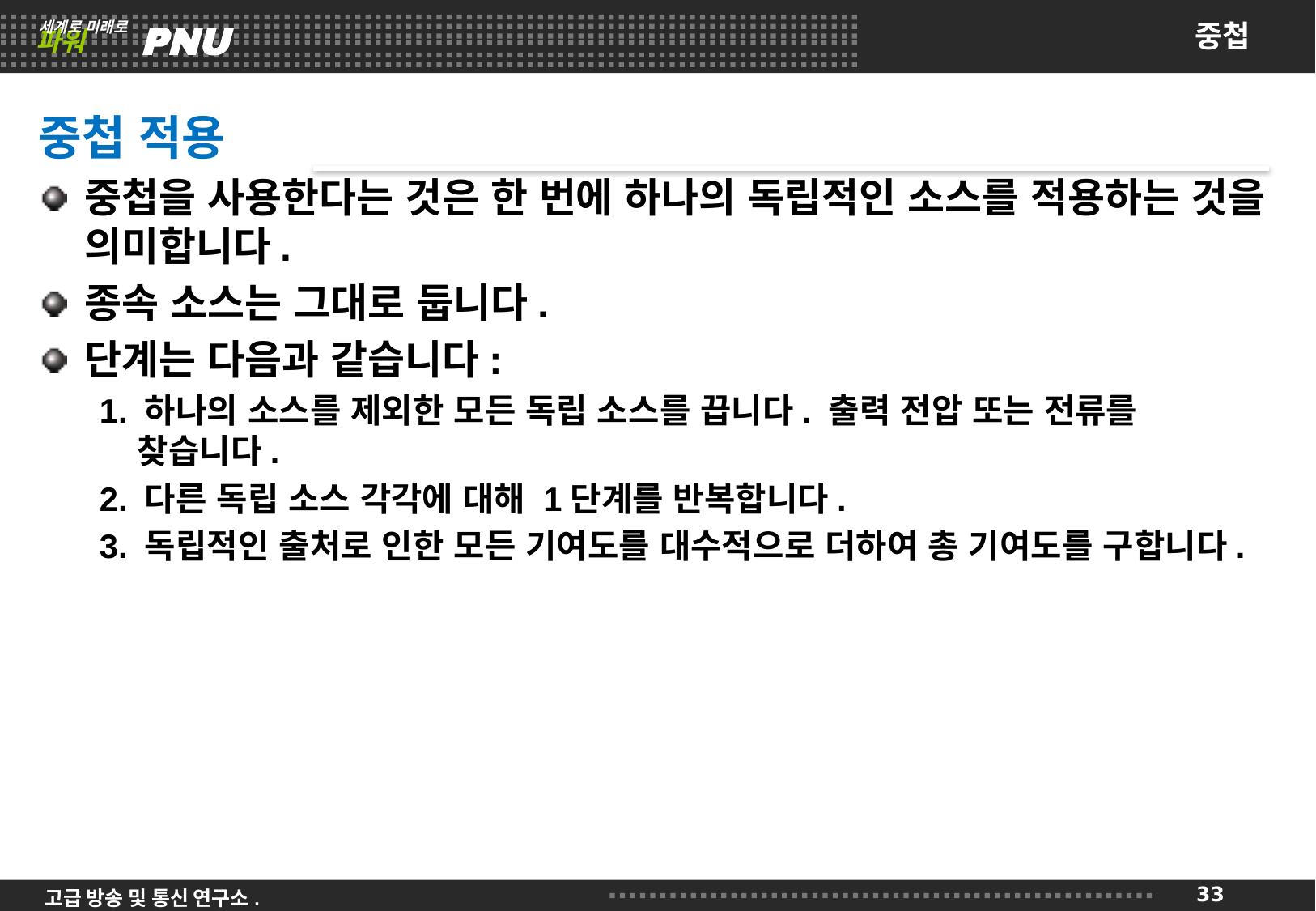

# 중첩
중첩 적용
중첩을 사용한다는 것은 한 번에 하나의 독립적인 소스를 적용하는 것을 의미합니다.
종속 소스는 그대로 둡니다.
단계는 다음과 같습니다:
1. 하나의 소스를 제외한 모든 독립 소스를 끕니다. 출력 전압 또는 전류를 찾습니다.
2. 다른 독립 소스 각각에 대해 1단계를 반복합니다.
3. 독립적인 출처로 인한 모든 기여도를 대수적으로 더하여 총 기여도를 구합니다.